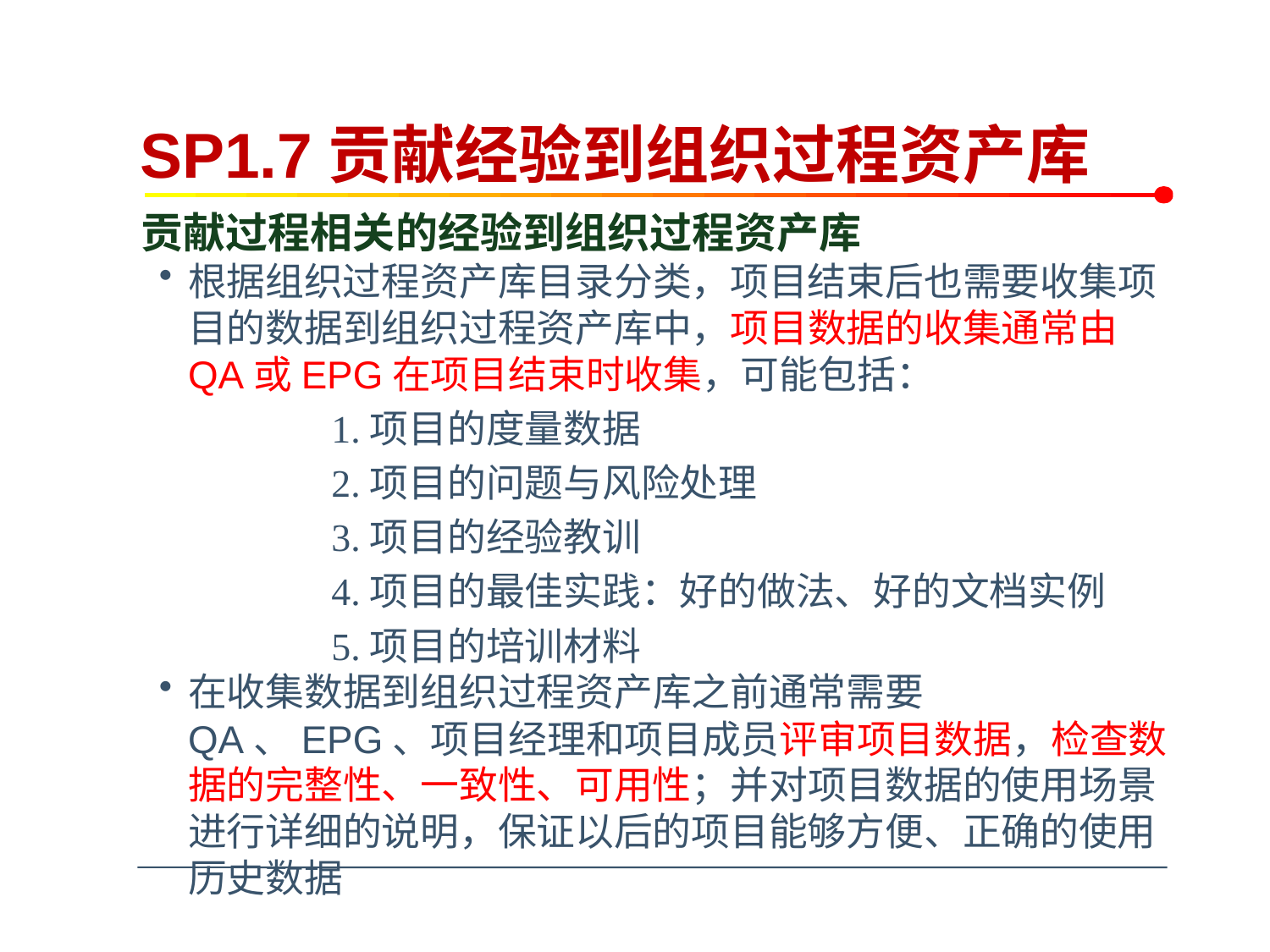

# SP1.7贡献经验到组织过程资产库
贡献过程相关的经验到组织过程资产库
根据组织过程资产库目录分类，项目结束后也需要收集项目的数据到组织过程资产库中，项目数据的收集通常由QA或EPG在项目结束时收集，可能包括：
1.项目的度量数据
2.项目的问题与风险处理
3.项目的经验教训
4.项目的最佳实践：好的做法、好的文档实例
5.项目的培训材料
在收集数据到组织过程资产库之前通常需要QA、EPG、项目经理和项目成员评审项目数据，检查数据的完整性、一致性、可用性；并对项目数据的使用场景进行详细的说明，保证以后的项目能够方便、正确的使用历史数据